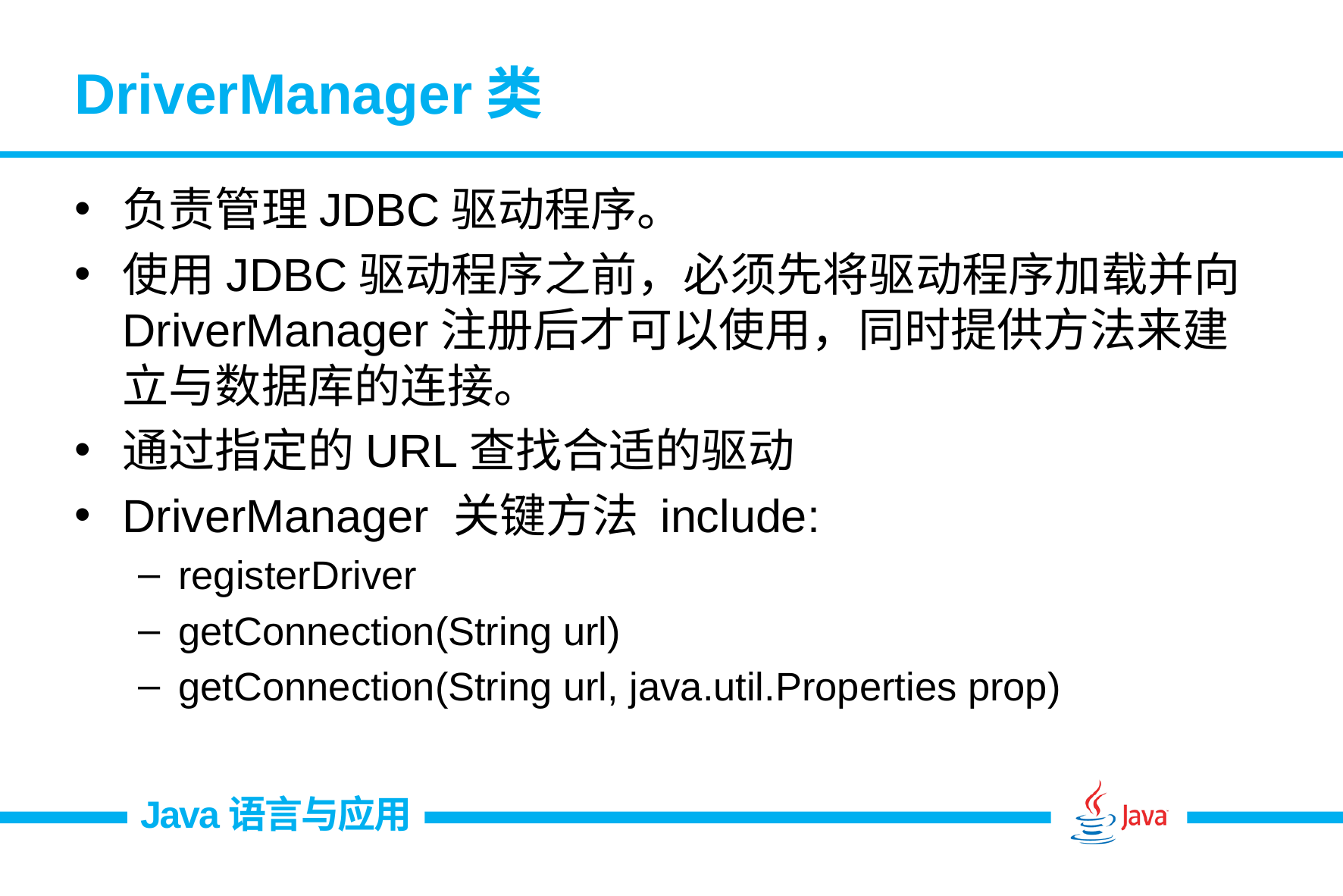

# DriverManager类
负责管理JDBC驱动程序。
使用JDBC驱动程序之前，必须先将驱动程序加载并向DriverManager注册后才可以使用，同时提供方法来建立与数据库的连接。
通过指定的URL查找合适的驱动
DriverManager 关键方法 include:
registerDriver
getConnection(String url)
getConnection(String url, java.util.Properties prop)